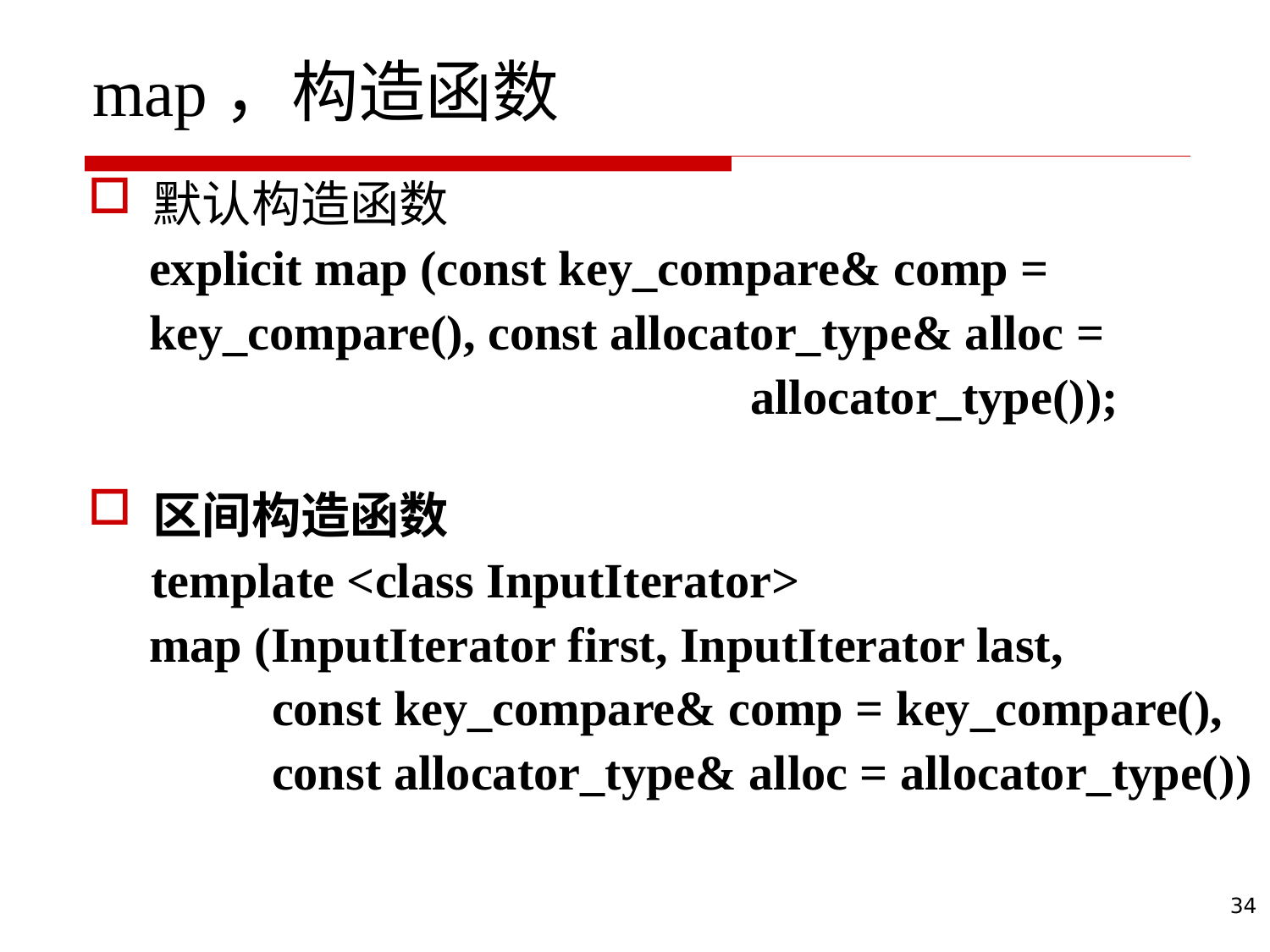

# map，构造函数
默认构造函数
     explicit map (const key_compare& comp =
     key_compare(), const allocator_type& alloc =
                                                      allocator_type());

区间构造函数
      template <class InputIterator>
     map (InputIterator first, InputIterator last,
               const key_compare& comp = key_compare(),
               const allocator_type& alloc = allocator_type())

34